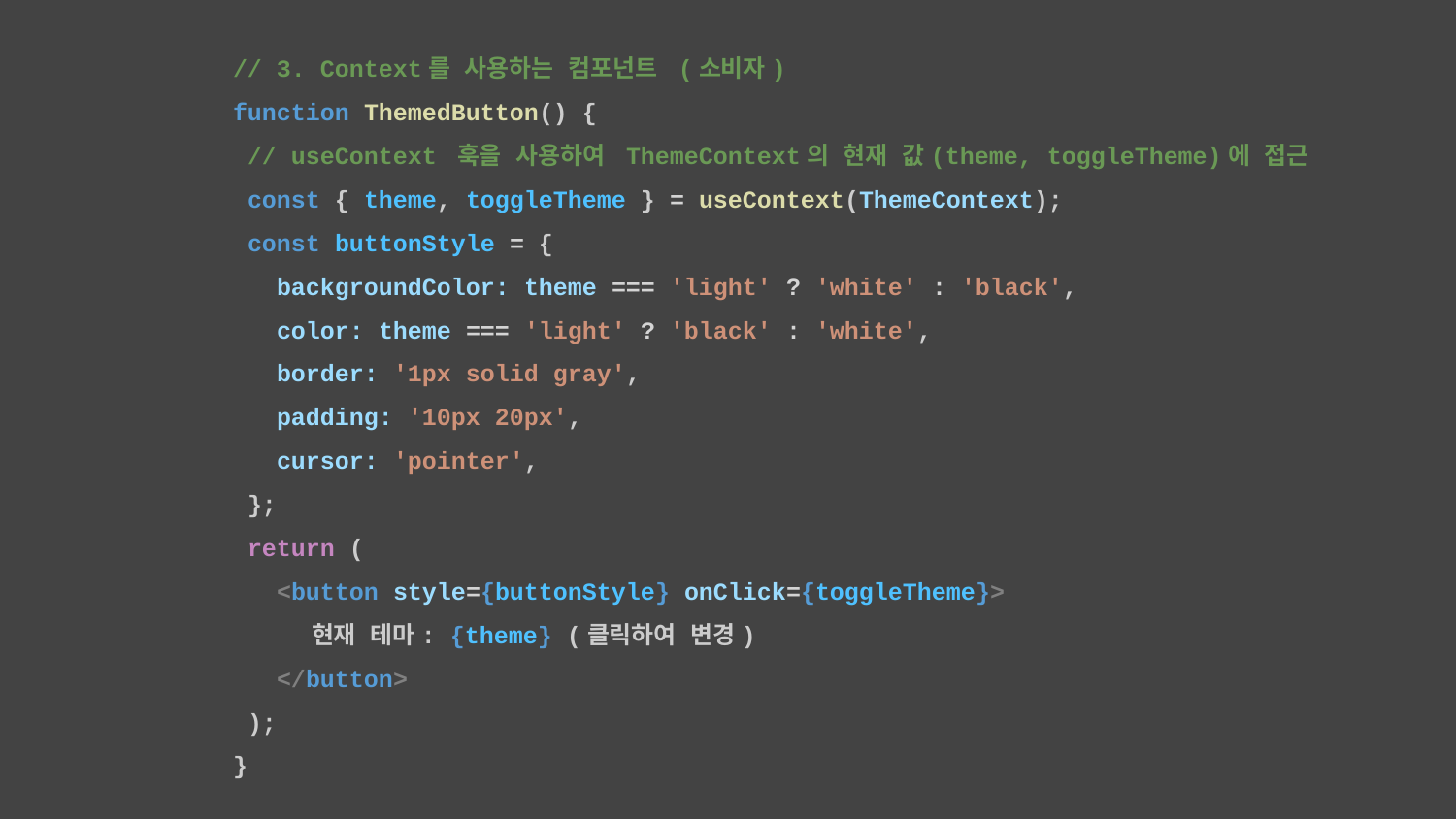

// 3. Context를 사용하는 컴포넌트 (소비자)
function ThemedButton() {
 // useContext 훅을 사용하여 ThemeContext의 현재 값(theme, toggleTheme)에 접근
 const { theme, toggleTheme } = useContext(ThemeContext);
 const buttonStyle = {
   backgroundColor: theme === 'light' ? 'white' : 'black',
   color: theme === 'light' ? 'black' : 'white',
   border: '1px solid gray',
   padding: '10px 20px',
   cursor: 'pointer',
 };
 return (
   <button style={buttonStyle} onClick={toggleTheme}>
     현재 테마: {theme} (클릭하여 변경)
   </button>
 );
}